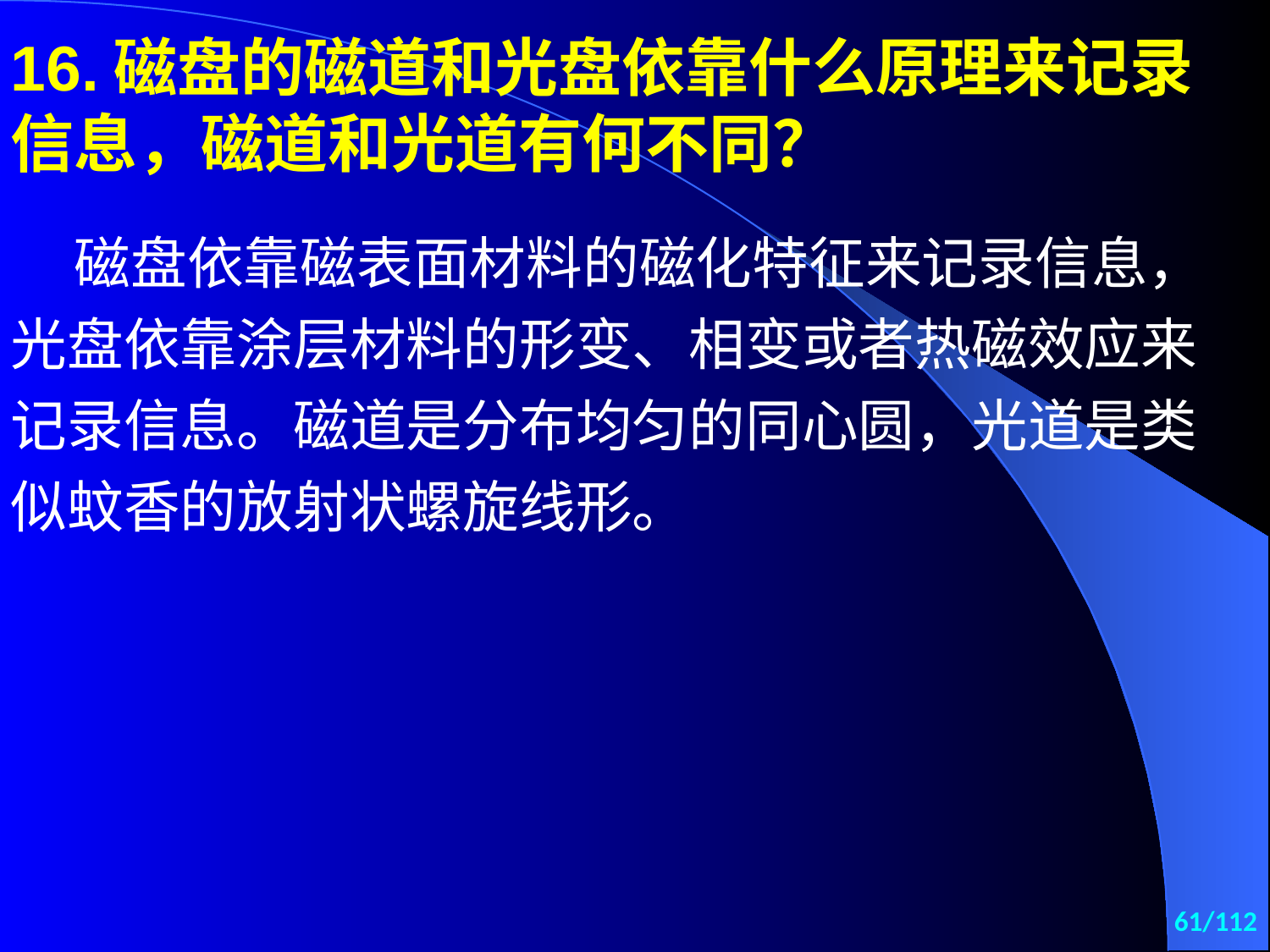

16.磁盘的磁道和光盘依靠什么原理来记录信息，磁道和光道有何不同？
磁盘依靠磁表面材料的磁化特征来记录信息，光盘依靠涂层材料的形变、相变或者热磁效应来记录信息。磁道是分布均匀的同心圆，光道是类似蚊香的放射状螺旋线形。
61/112